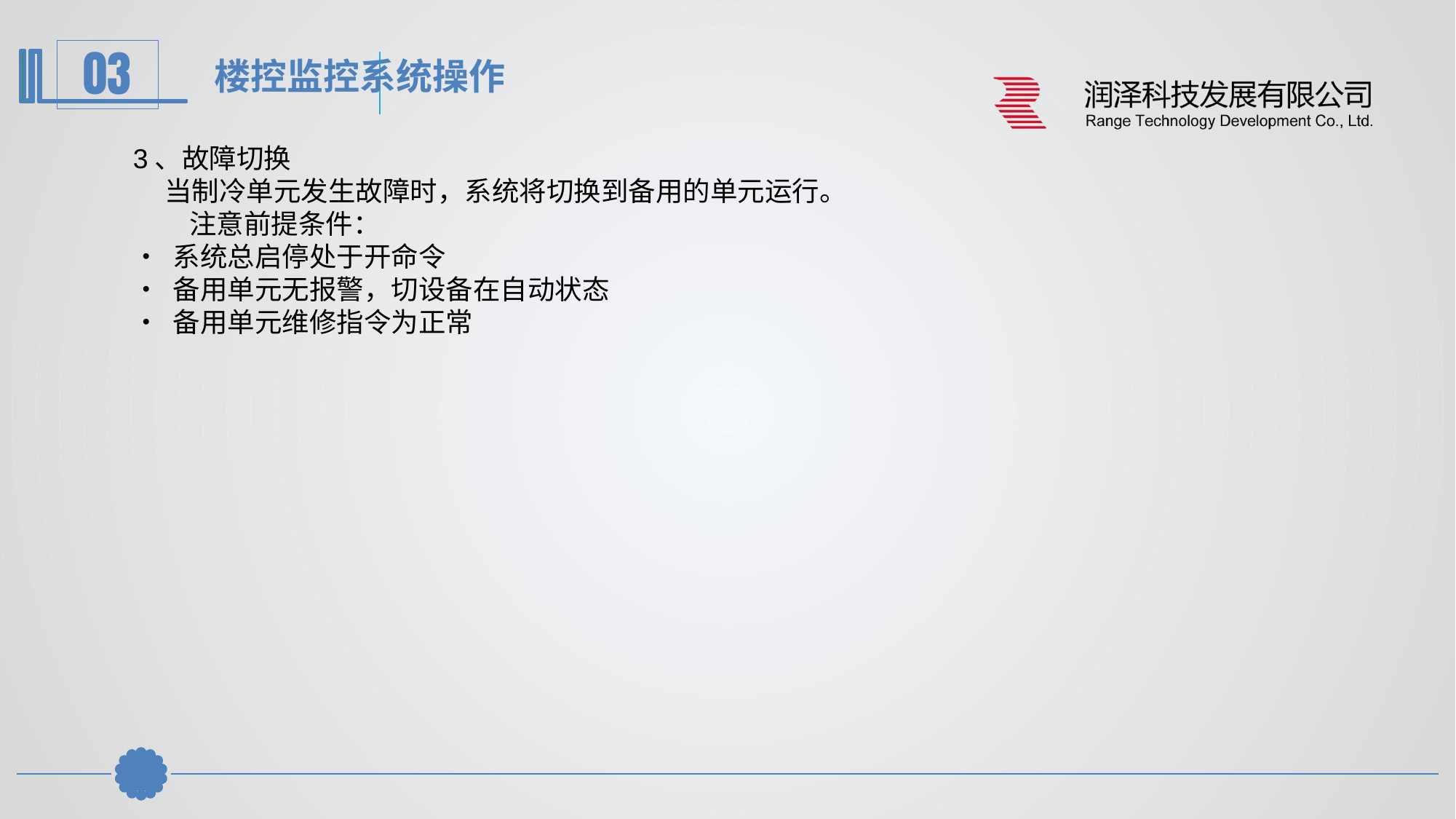

楼控监控系统操作
3、故障切换    当制冷单元发生故障时，系统将切换到备用的单元运行。        注意前提条件：• 系统总启停处于开命令• 备用单元无报警，切设备在自动状态• 备用单元维修指令为正常
15